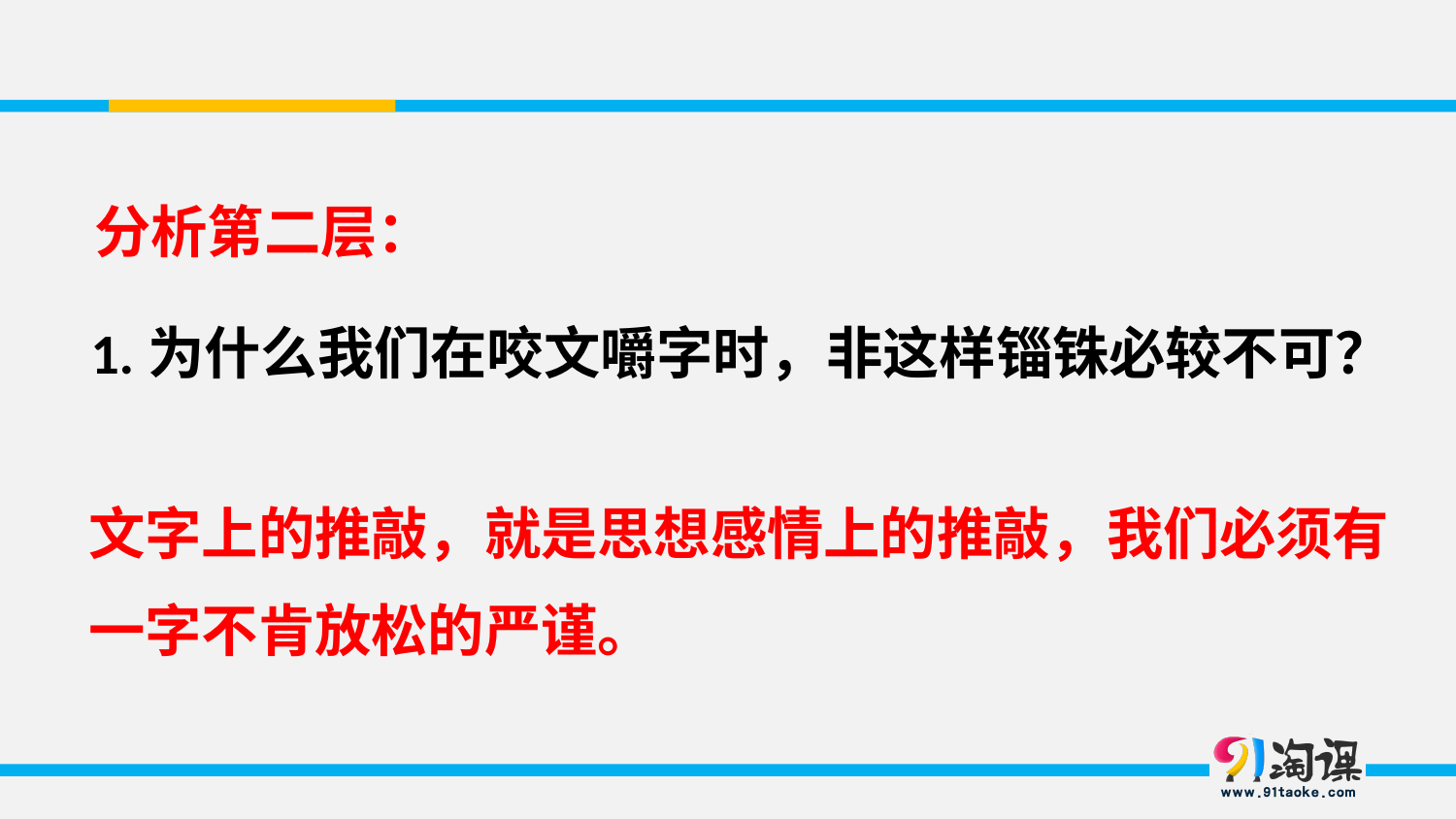

分析第二层：
1.为什么我们在咬文嚼字时，非这样锱铢必较不可？
文字上的推敲，就是思想感情上的推敲，我们必须有一字不肯放松的严谨。